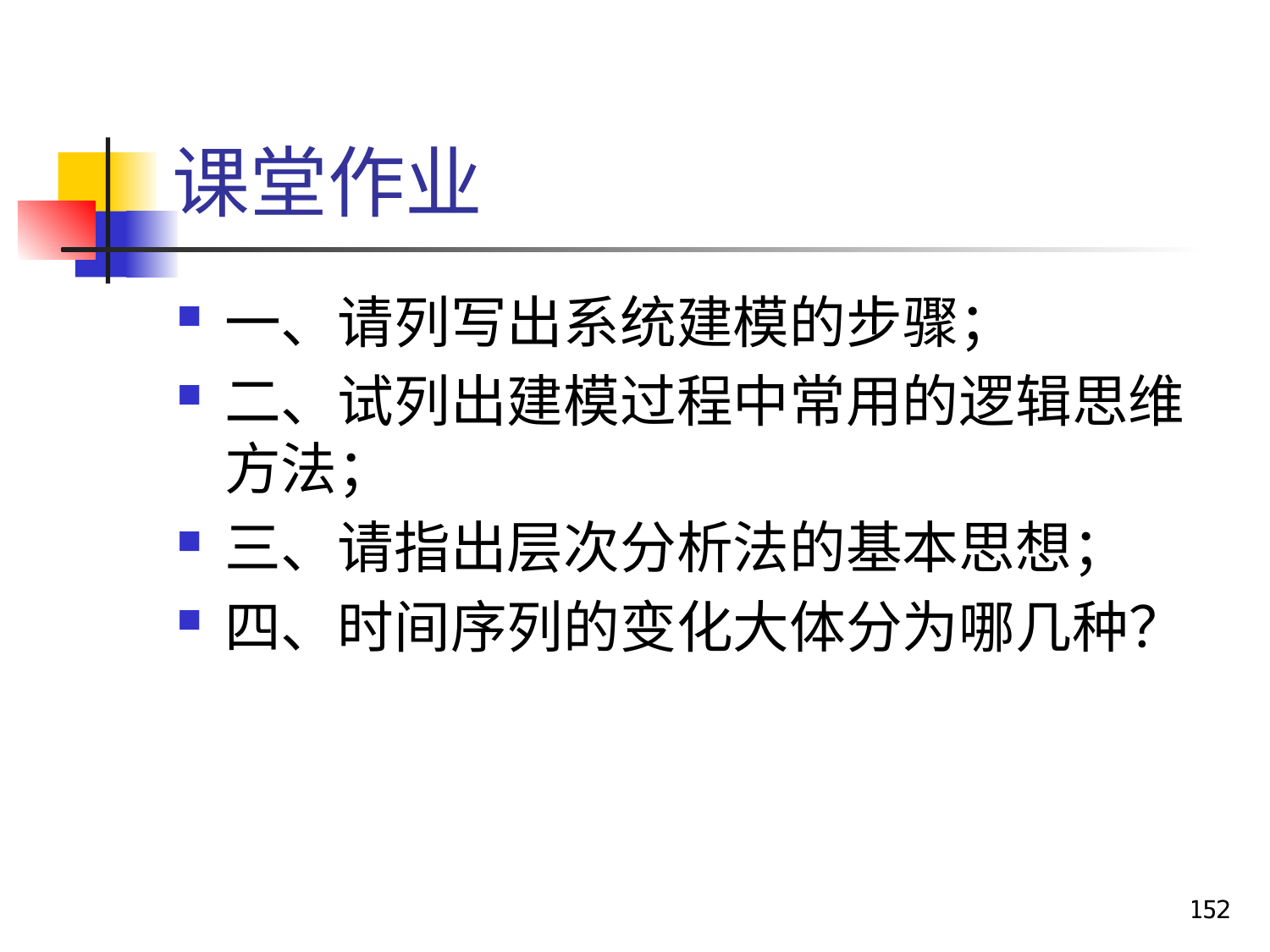

# 课堂作业
一、请列写出系统建模的步骤；
二、试列出建模过程中常用的逻辑思维方法；
三、请指出层次分析法的基本思想；
四、时间序列的变化大体分为哪几种？
152